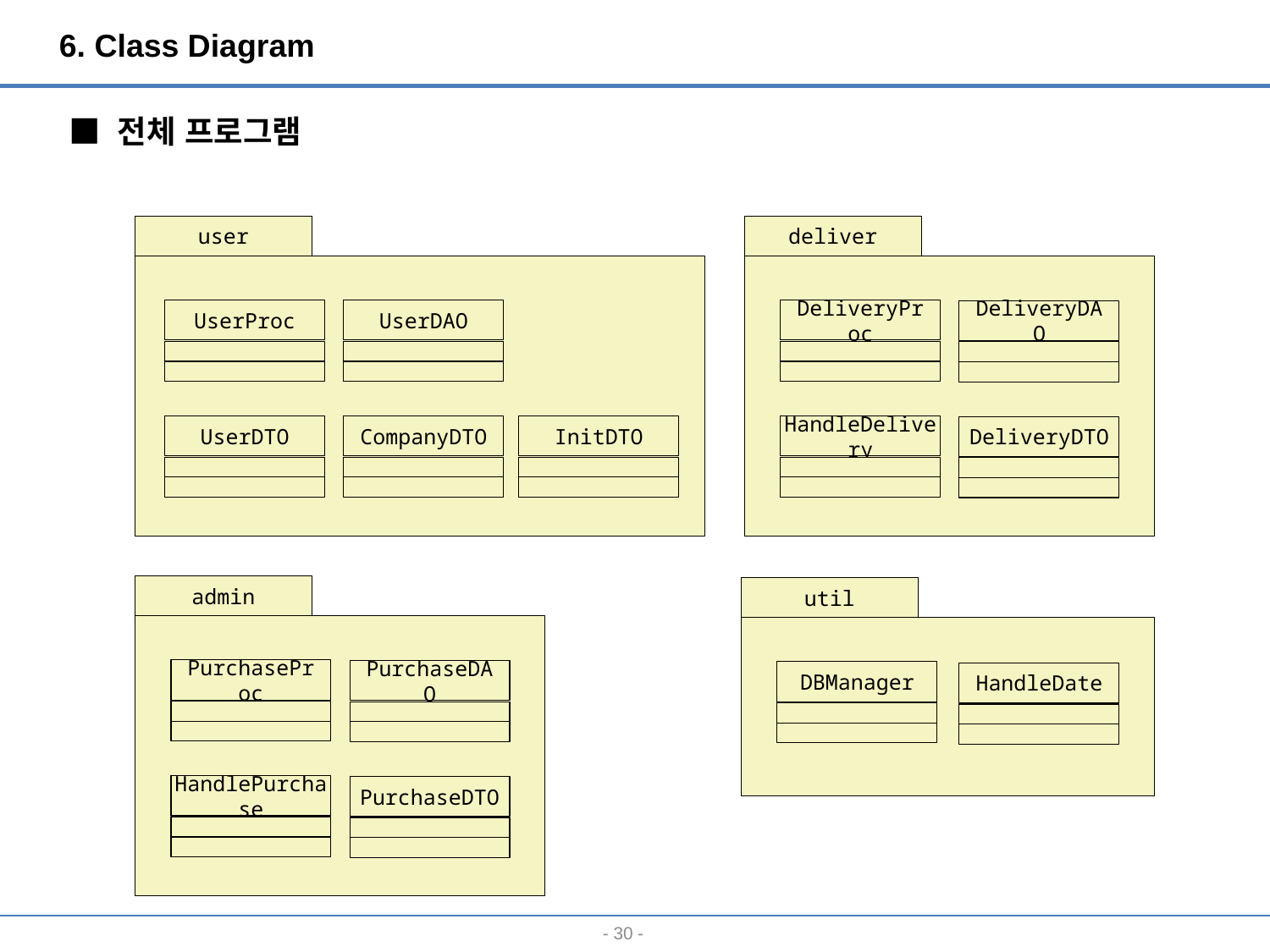

6. Class Diagram
■ 전체 프로그램
user
deliver

UserProc

UserDAO

DeliveryProc

DeliveryDAO

UserDTO

CompanyDTO

InitDTO

HandleDelivery

DeliveryDTO

admin
util

PurchaseProc

PurchaseDAO

DBManager

HandleDate

HandlePurchase

PurchaseDTO

- 30 -